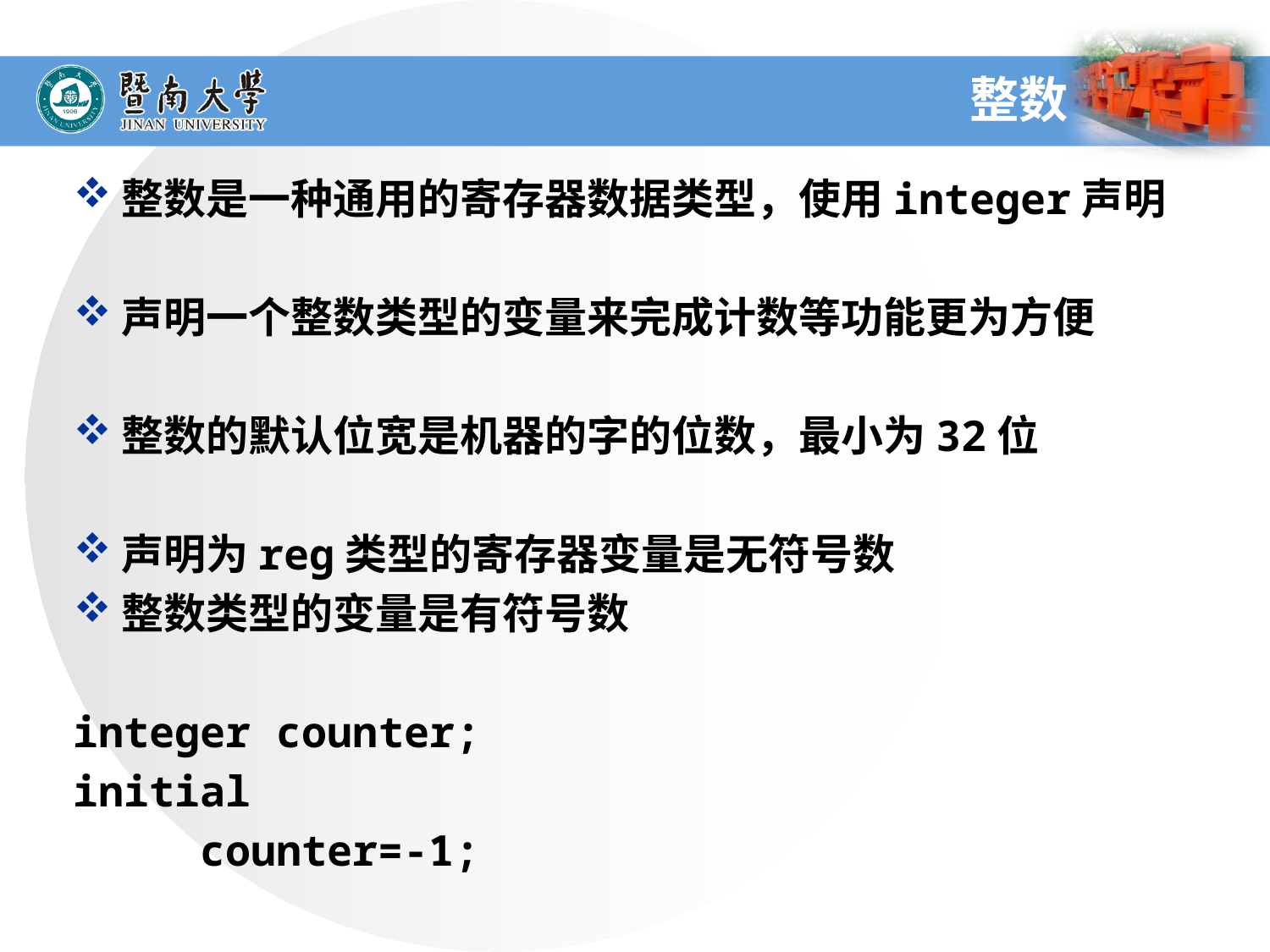

# 整数
整数是一种通用的寄存器数据类型，使用integer声明

声明一个整数类型的变量来完成计数等功能更为方便

整数的默认位宽是机器的字的位数，最小为32位

声明为reg类型的寄存器变量是无符号数
整数类型的变量是有符号数

integer counter;
initial
	counter=-1;